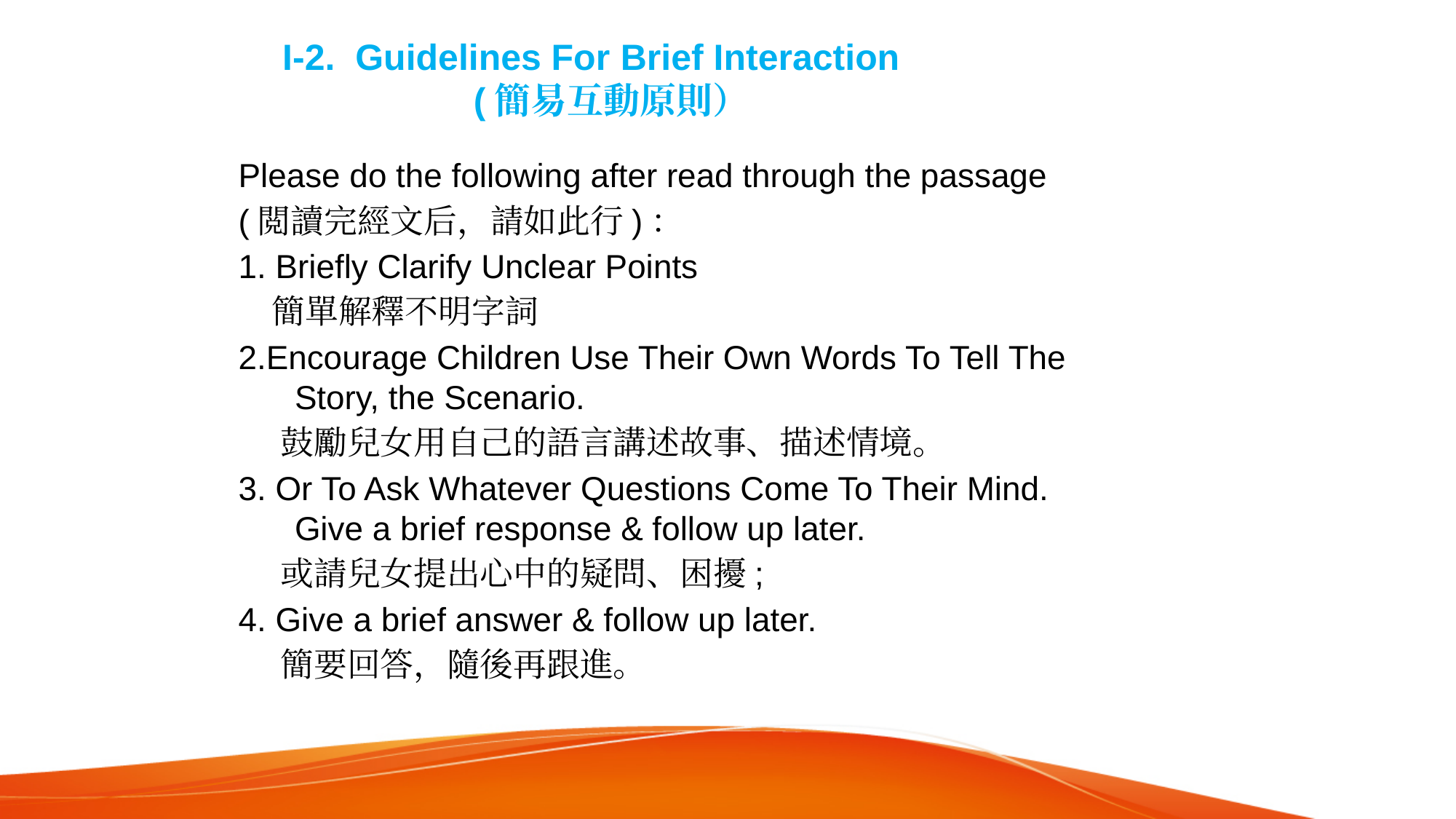

# I-2.  Guidelines For Brief Interaction (簡易互動原則）
Please do the following after read through the passage
(閲讀完經文后，請如此行)：
1. Briefly Clarify Unclear Points
   簡單解釋不明字詞
2.Encourage Children Use Their Own Words To Tell The Story, the Scenario.
    鼓勵兒女用自己的語言講述故事、描述情境。
3. Or To Ask Whatever Questions Come To Their Mind. Give a brief response & follow up later.
    或請兒女提出心中的疑問、困擾;
4. Give a brief answer & follow up later.
    簡要回答，隨後再跟進。